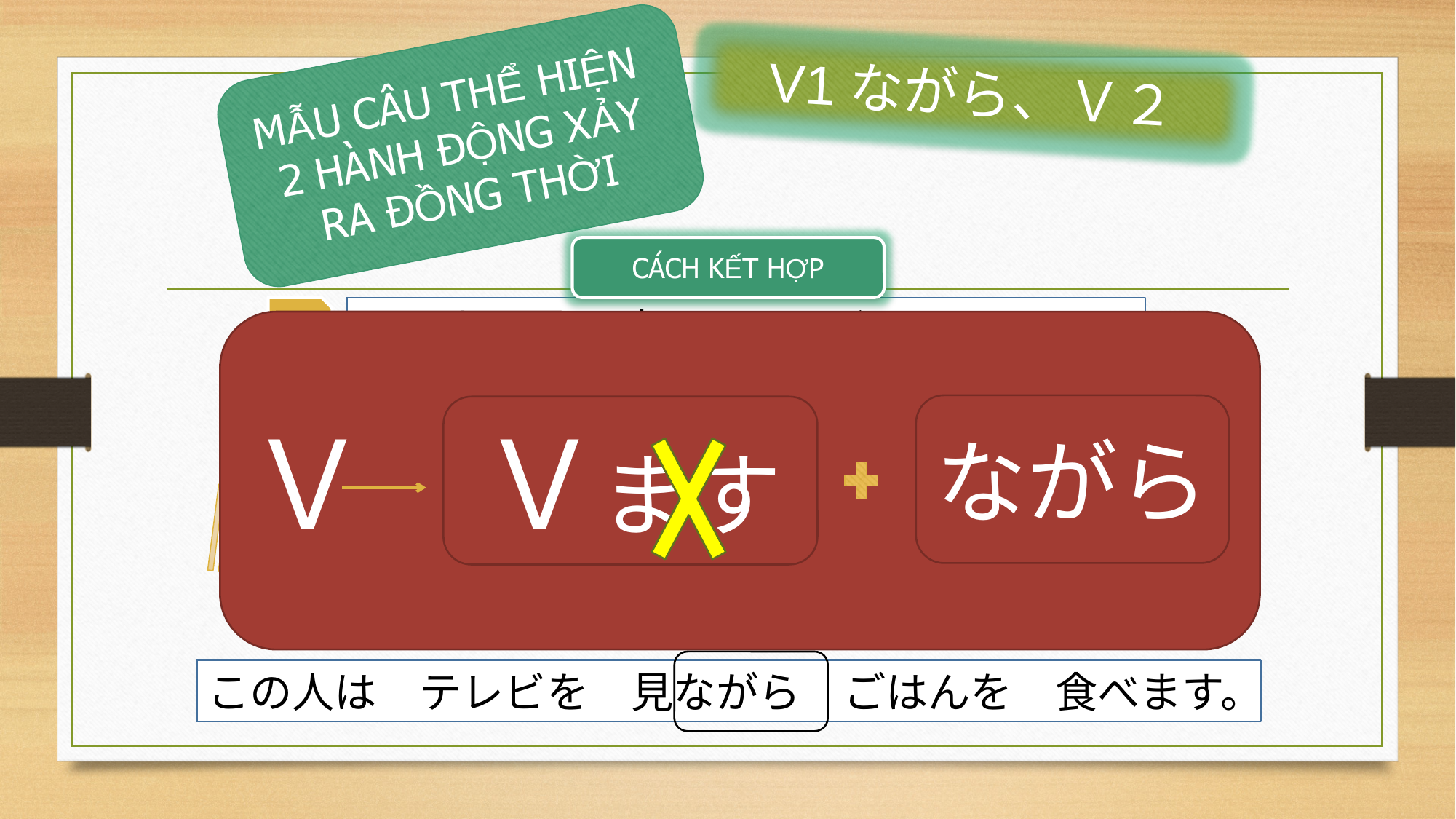

MẪU CÂU THỂ HIỆN
2 HÀNH ĐỘNG XẢY RA ĐỒNG THỜI
V1ながら、Ｖ２
CÁCH KẾT HỢP
1
この人は　8時に　テレビを　見ます。
Ｖ

ながら
Ｖます
2
この人は　8時に　ごはんを　食べます。

1

2
Người này vừa ăn cơm vừa xem ti vi.

この人は　テレビを　見ながら　ごはんを　食べます。